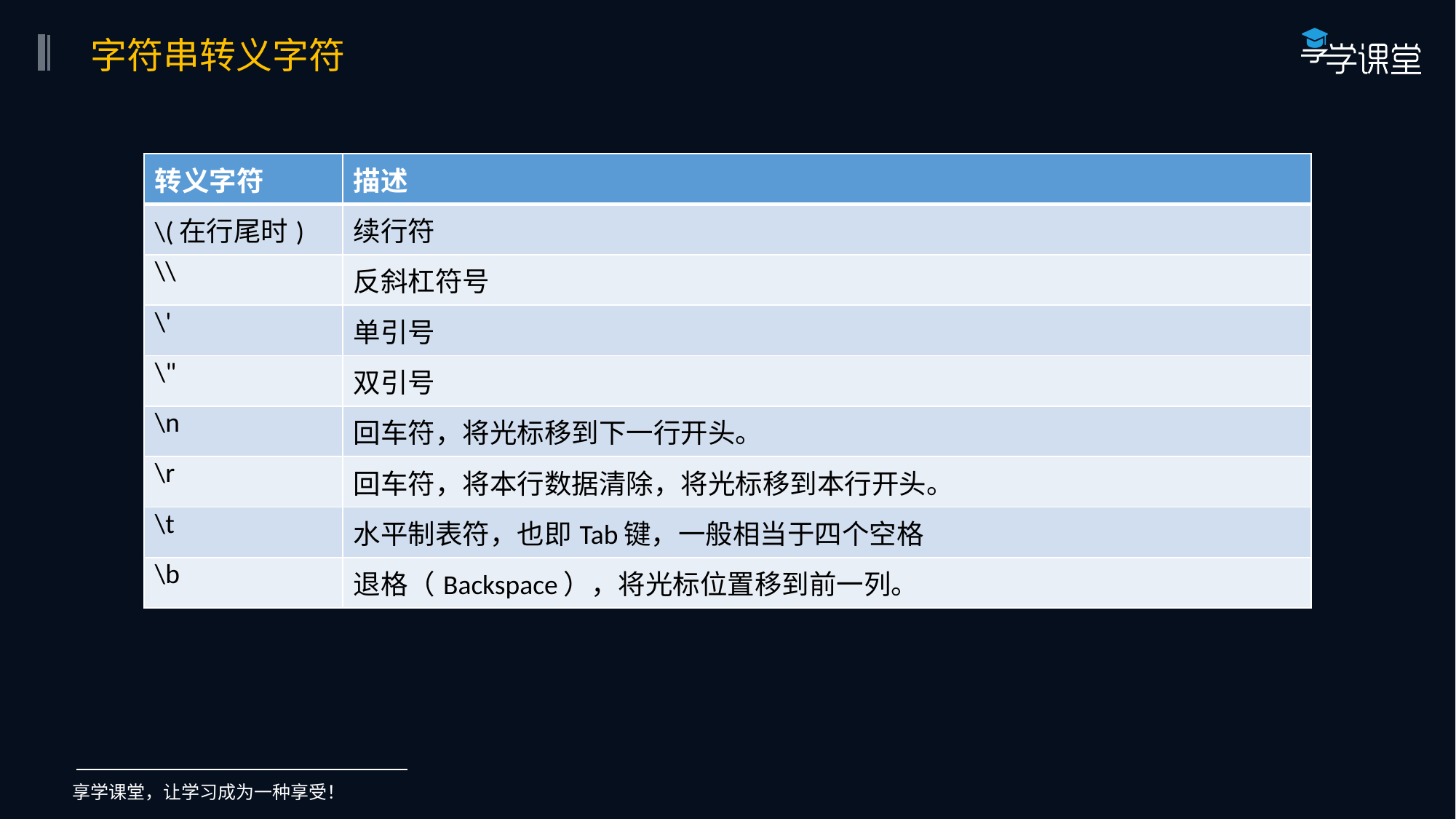

字符串转义字符
| 转义字符 | 描述 |
| --- | --- |
| \(在行尾时) | 续行符 |
| \\ | 反斜杠符号 |
| \' | 单引号 |
| \" | 双引号 |
| \n | 回车符，将光标移到下一行开头。 |
| \r | 回车符，将本行数据清除，将光标移到本行开头。 |
| \t | 水平制表符，也即Tab键，一般相当于四个空格 |
| \b | 退格（Backspace），将光标位置移到前一列。 |